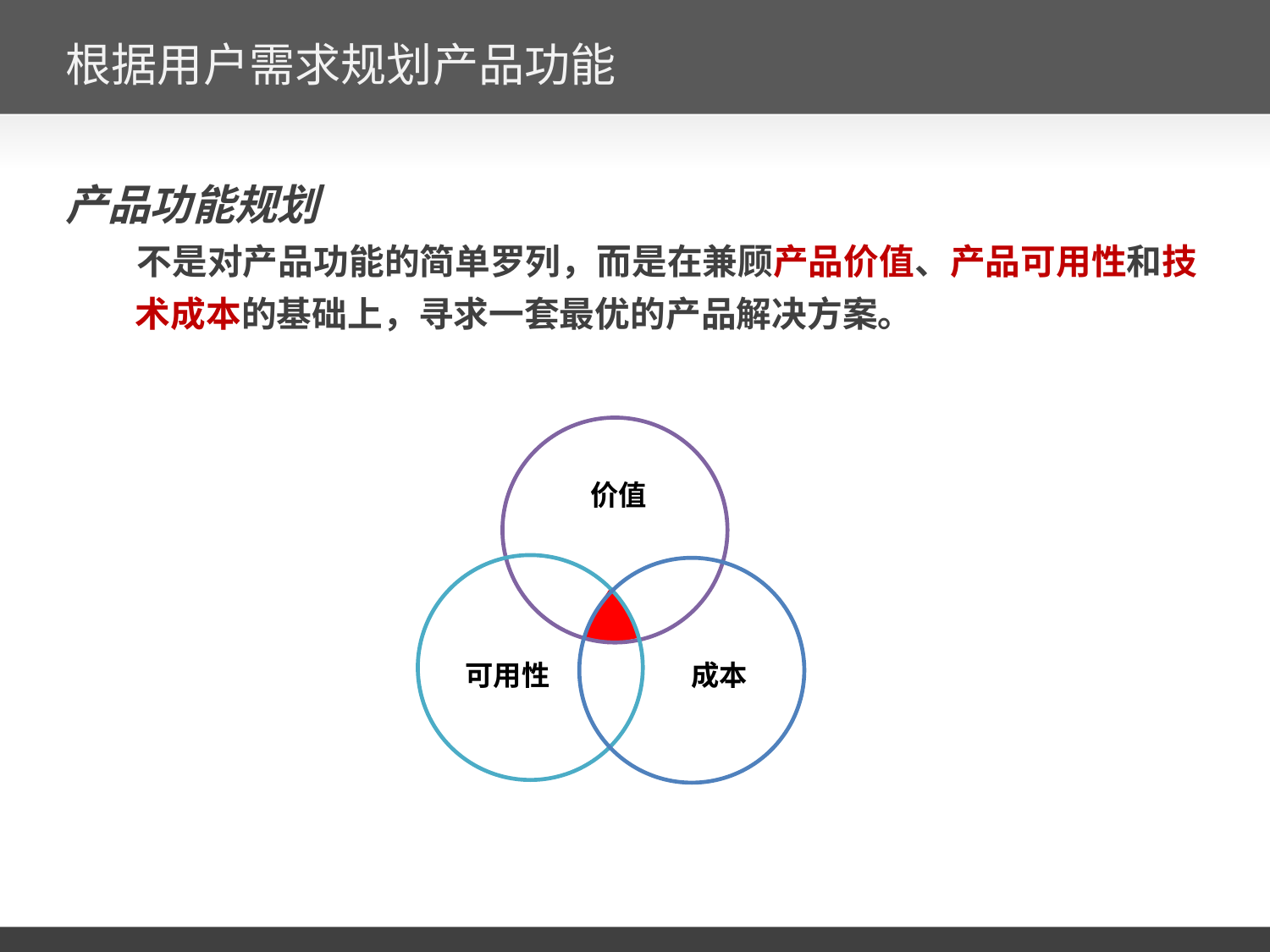

# 根据用户需求规划产品功能
产品功能规划
不是对产品功能的简单罗列，而是在兼顾产品价值、产品可用性和技术成本的基础上，寻求一套最优的产品解决方案。

价值

可用性
成本